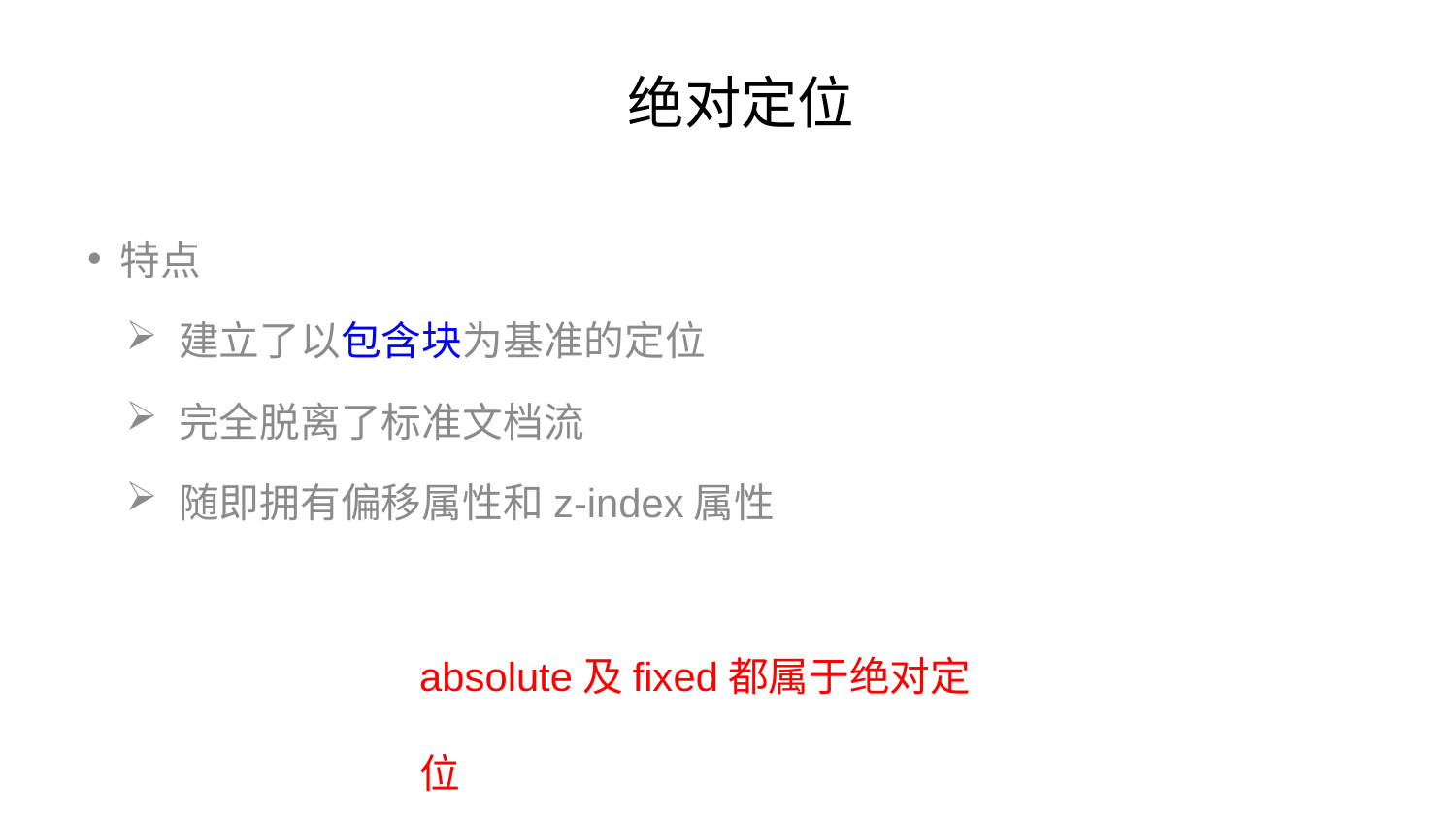

绝对定位
 特点
 建立了以包含块为基准的定位
 完全脱离了标准文档流
 随即拥有偏移属性和z-index属性

absolute及fixed都属于绝对定位